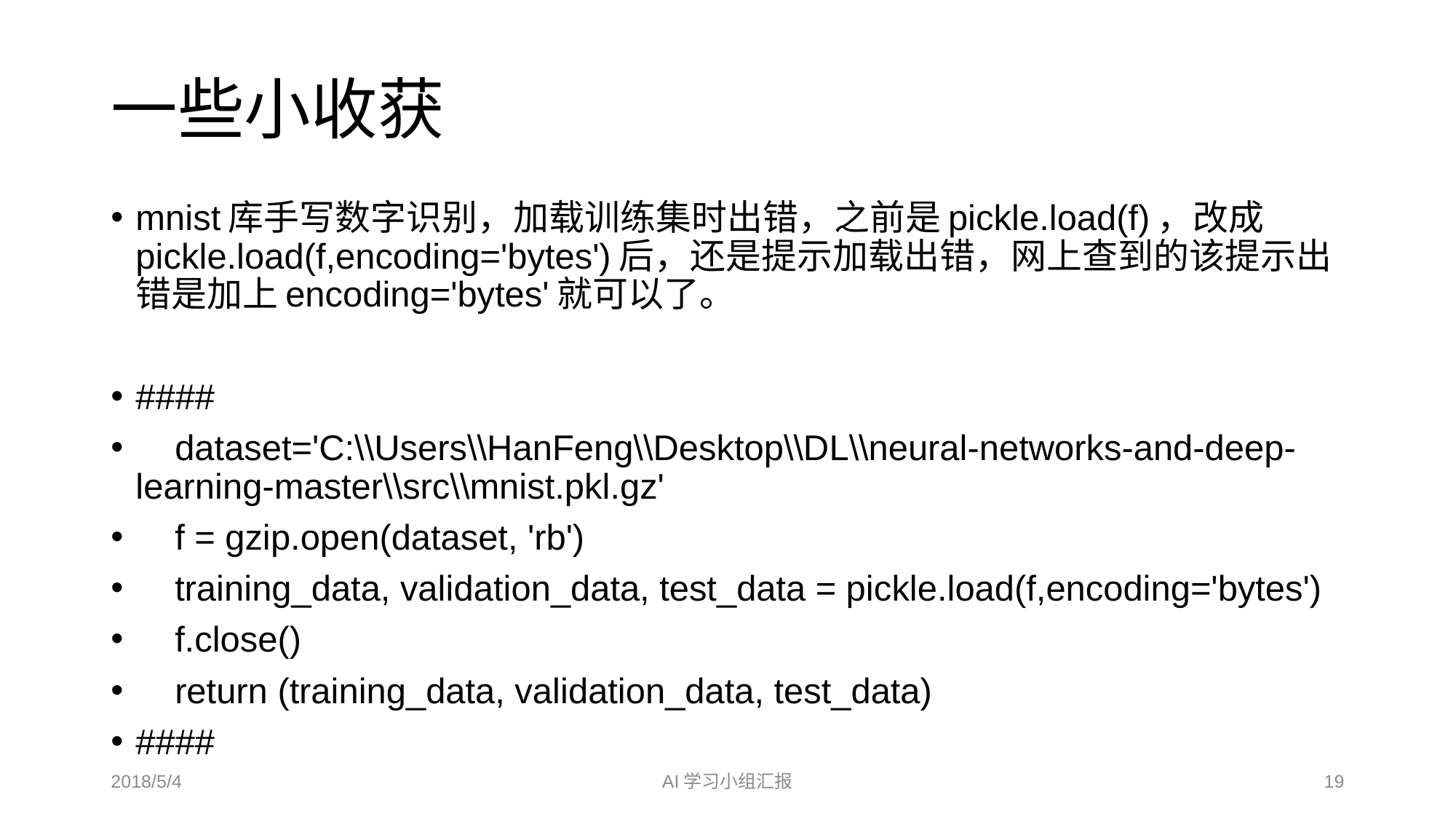

# 一些小收获
mnist库手写数字识别，加载训练集时出错，之前是pickle.load(f)，改成pickle.load(f,encoding='bytes')后，还是提示加载出错，网上查到的该提示出错是加上encoding='bytes'就可以了。

####
    dataset='C:\\Users\\HanFeng\\Desktop\\DL\\neural-networks-and-deep-learning-master\\src\\mnist.pkl.gz'
    f = gzip.open(dataset, 'rb')
    training_data, validation_data, test_data = pickle.load(f,encoding='bytes')
    f.close()
    return (training_data, validation_data, test_data)
####

2018/5/4
AI学习小组汇报
19